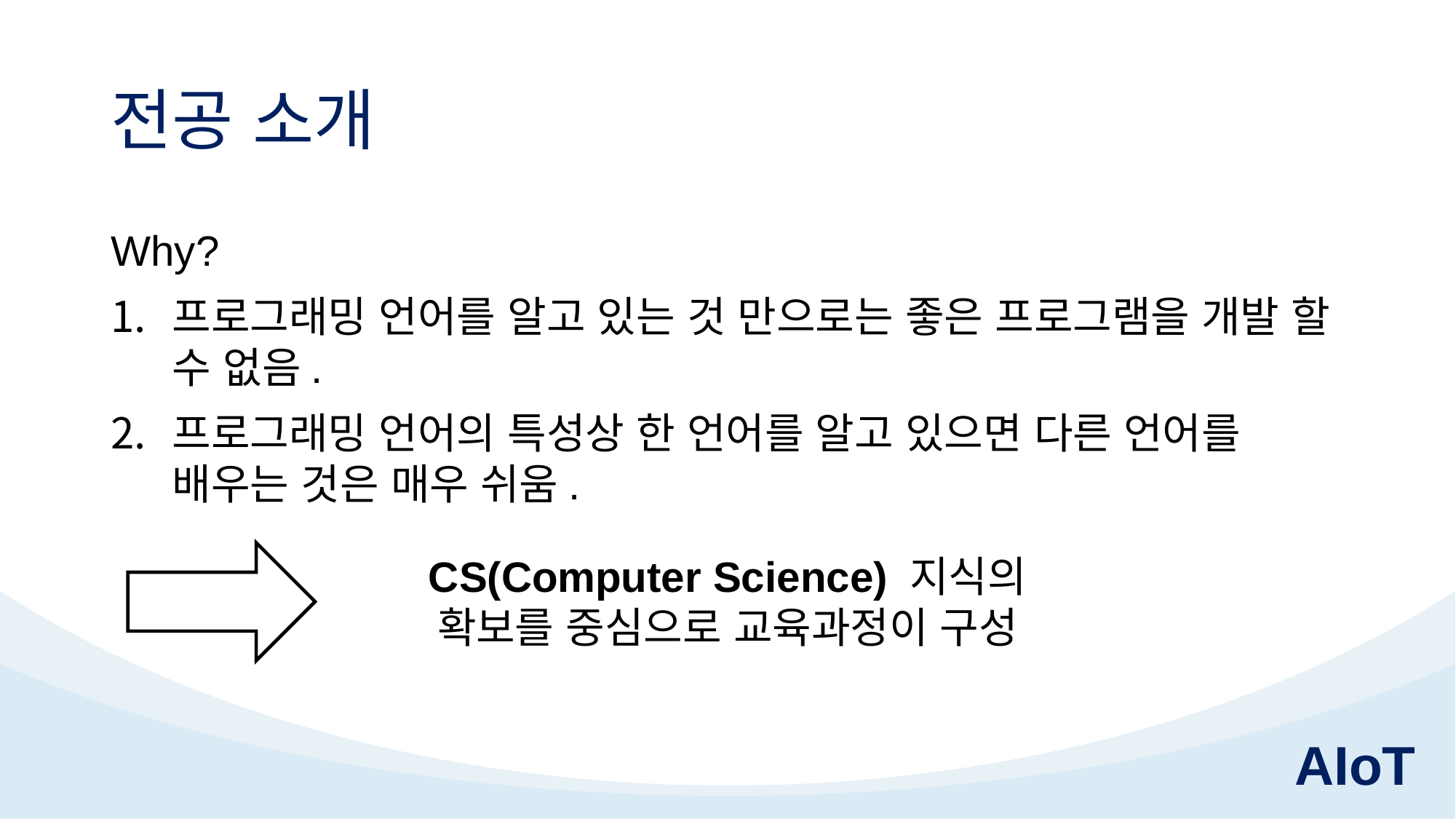

# 전공 소개
Why?
프로그래밍 언어를 알고 있는 것 만으로는 좋은 프로그램을 개발 할 수 없음.
프로그래밍 언어의 특성상 한 언어를 알고 있으면 다른 언어를 배우는 것은 매우 쉬움.

CS(Computer Science) 지식의
확보를 중심으로 교육과정이 구성